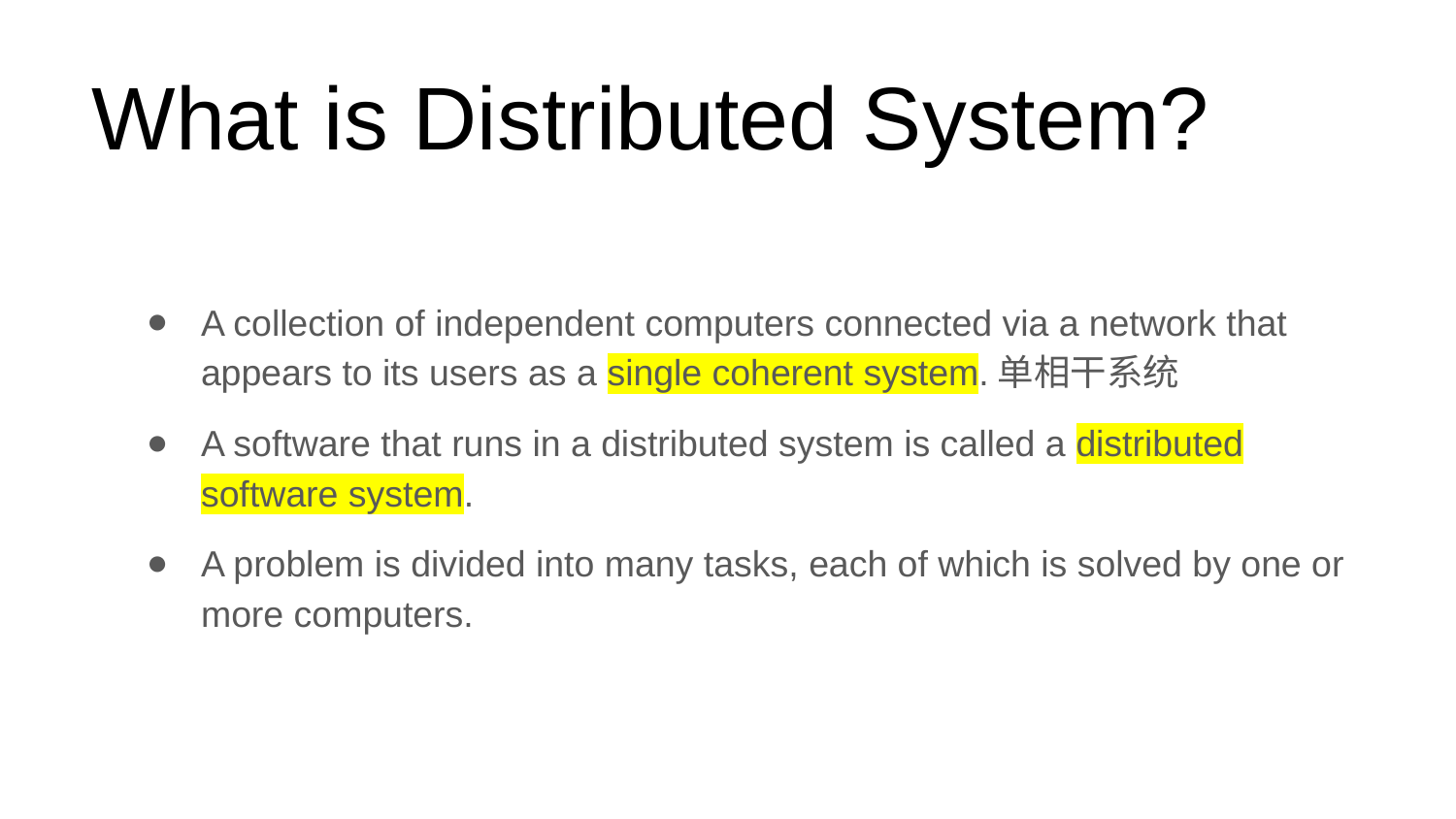

# What is Distributed System?
A collection of independent computers connected via a network that appears to its users as a single coherent system.单相干系统
A software that runs in a distributed system is called a distributed software system.
A problem is divided into many tasks, each of which is solved by one or more computers.